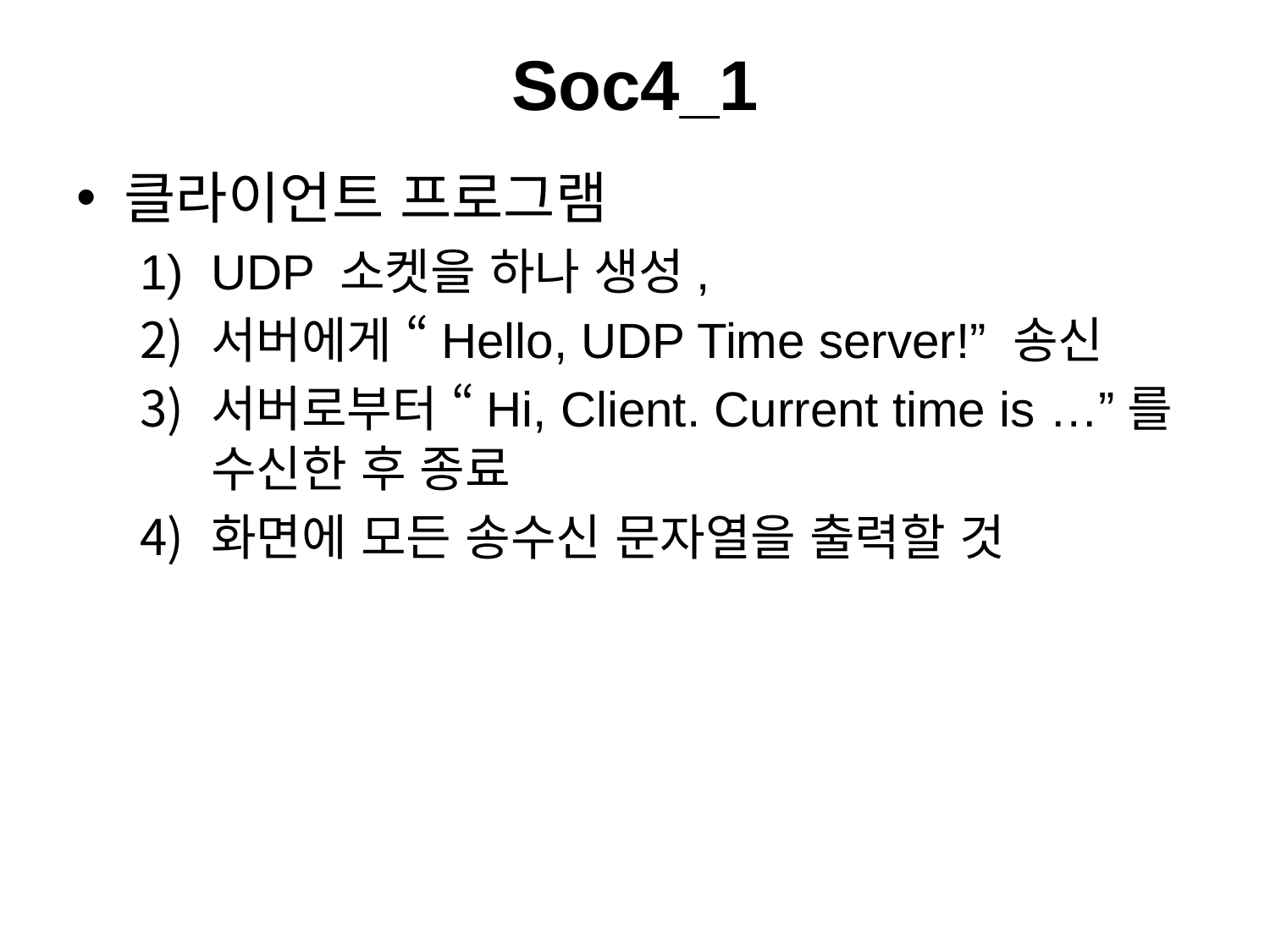

# Soc4_1
클라이언트 프로그램
UDP 소켓을 하나 생성,
서버에게 “Hello, UDP Time server!” 송신
서버로부터 “Hi, Client. Current time is …”를 수신한 후 종료
화면에 모든 송수신 문자열을 출력할 것